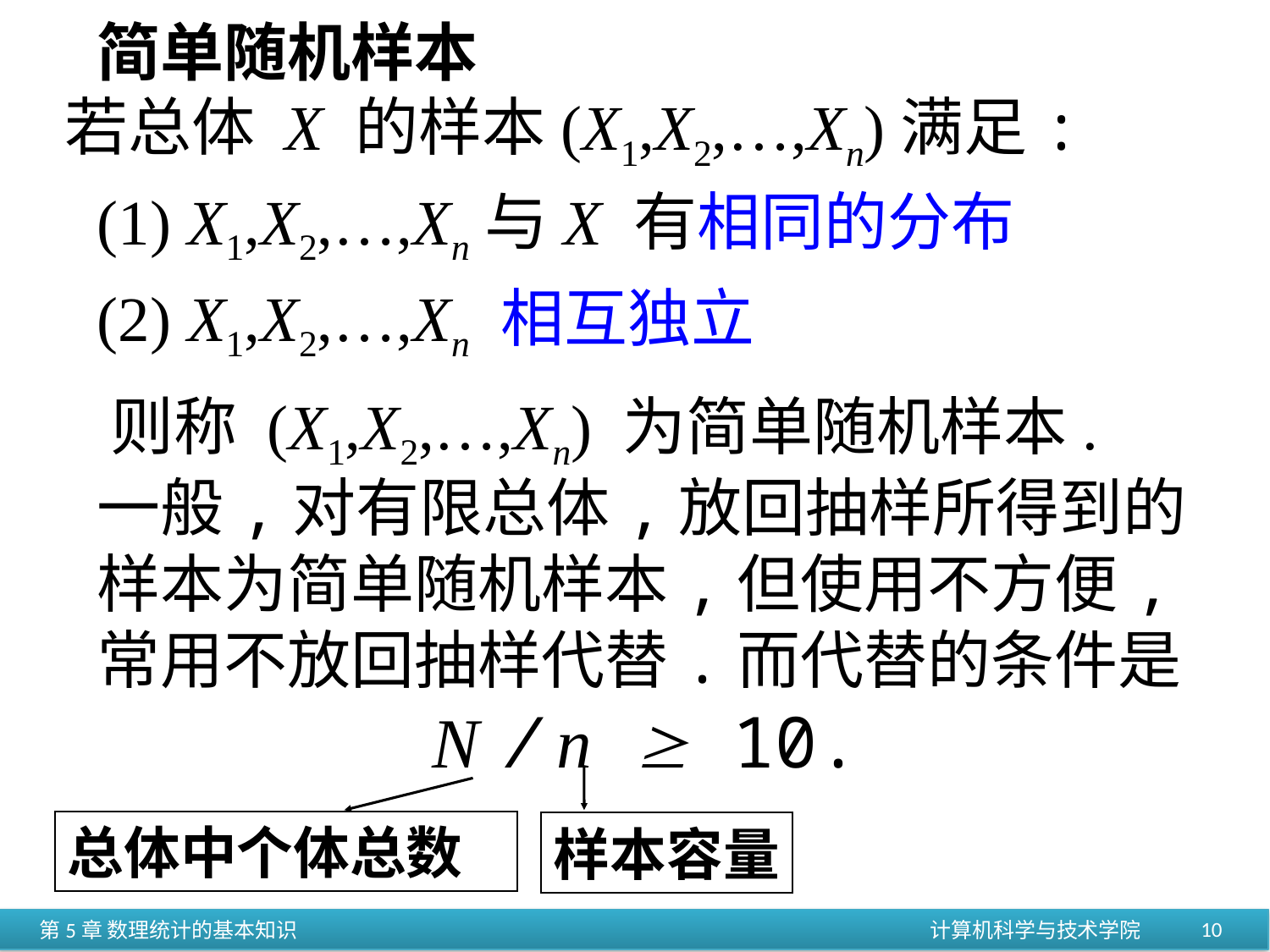

简单随机样本
若总体 X 的样本(X1,X2,…,Xn)满足:
(1) X1,X2,…,Xn与X 有相同的分布
(2) X1,X2,…,Xn 相互独立
则称 (X1,X2,…,Xn) 为简单随机样本.
一般,对有限总体,放回抽样所得到的样本为简单随机样本,但使用不方便,常用不放回抽样代替.而代替的条件是
N / n ≥ 10.

样本容量

总体中个体总数